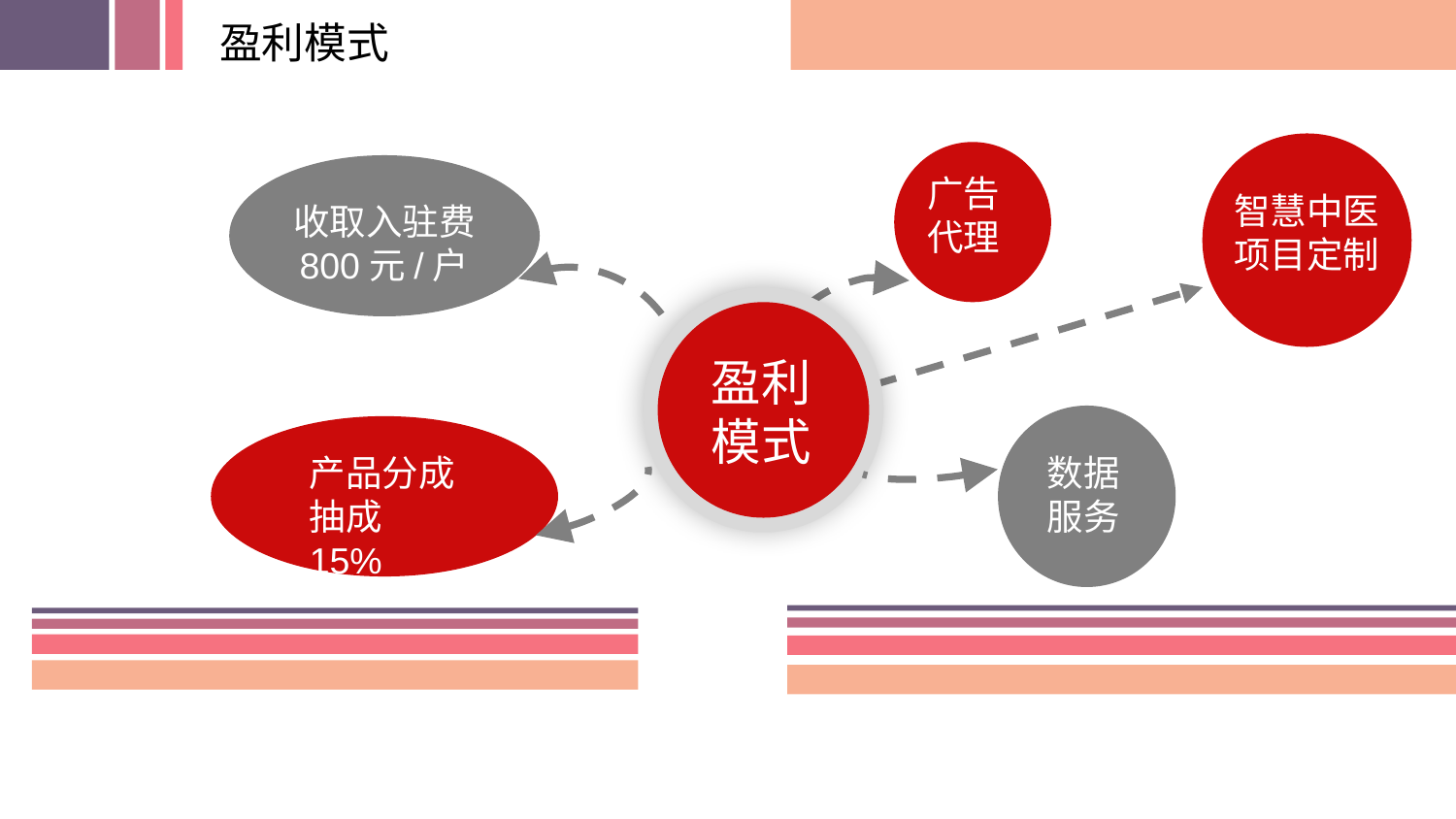

盈利模式

智慧中医项目定制

广告代理

收取入驻费
800元/户

盈利
模式

数据服务

产品分成
抽成15%